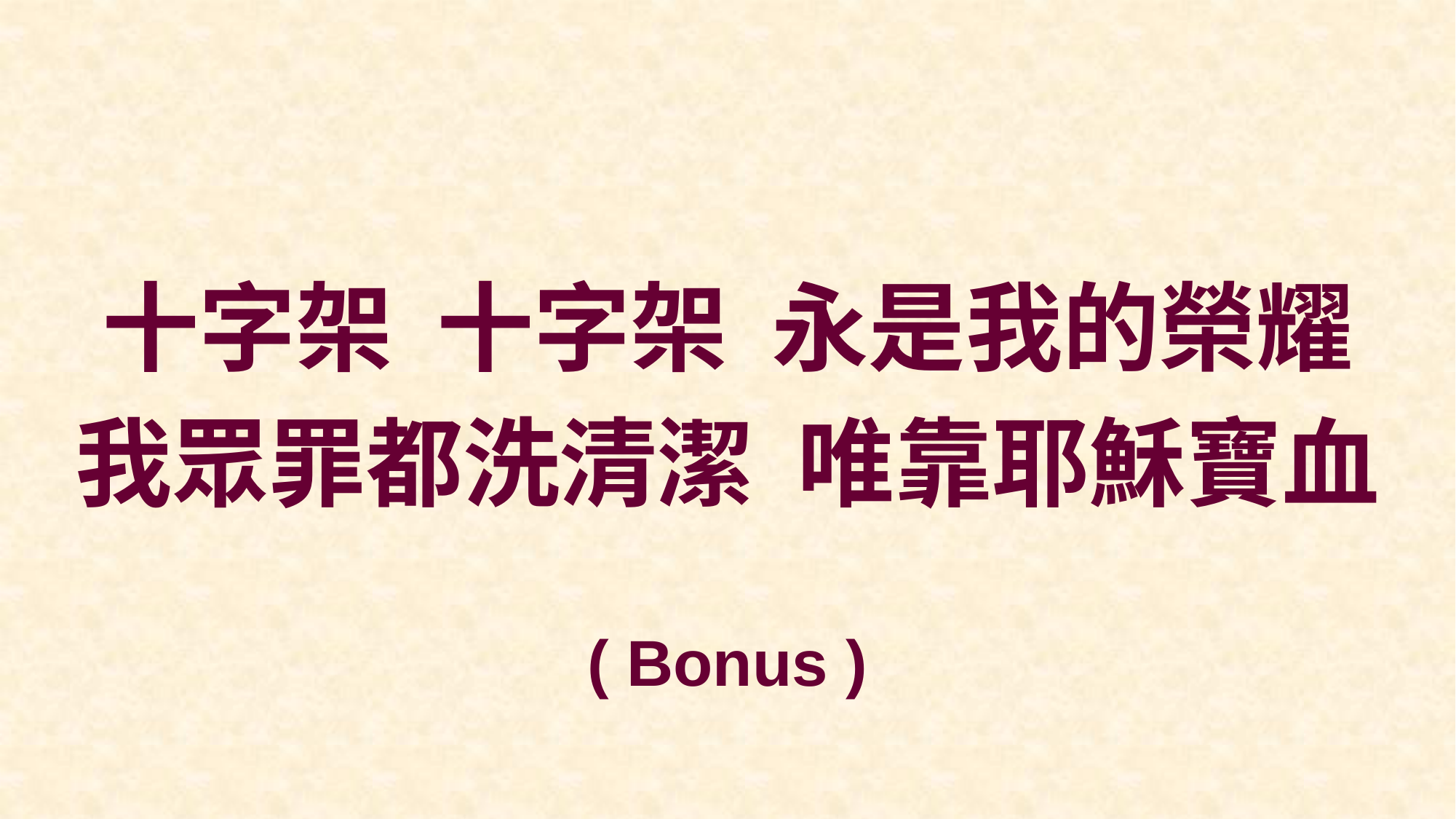

十字架  十字架  永是我的榮耀
我眾罪都洗清潔  唯靠耶穌寶血
( Bonus )